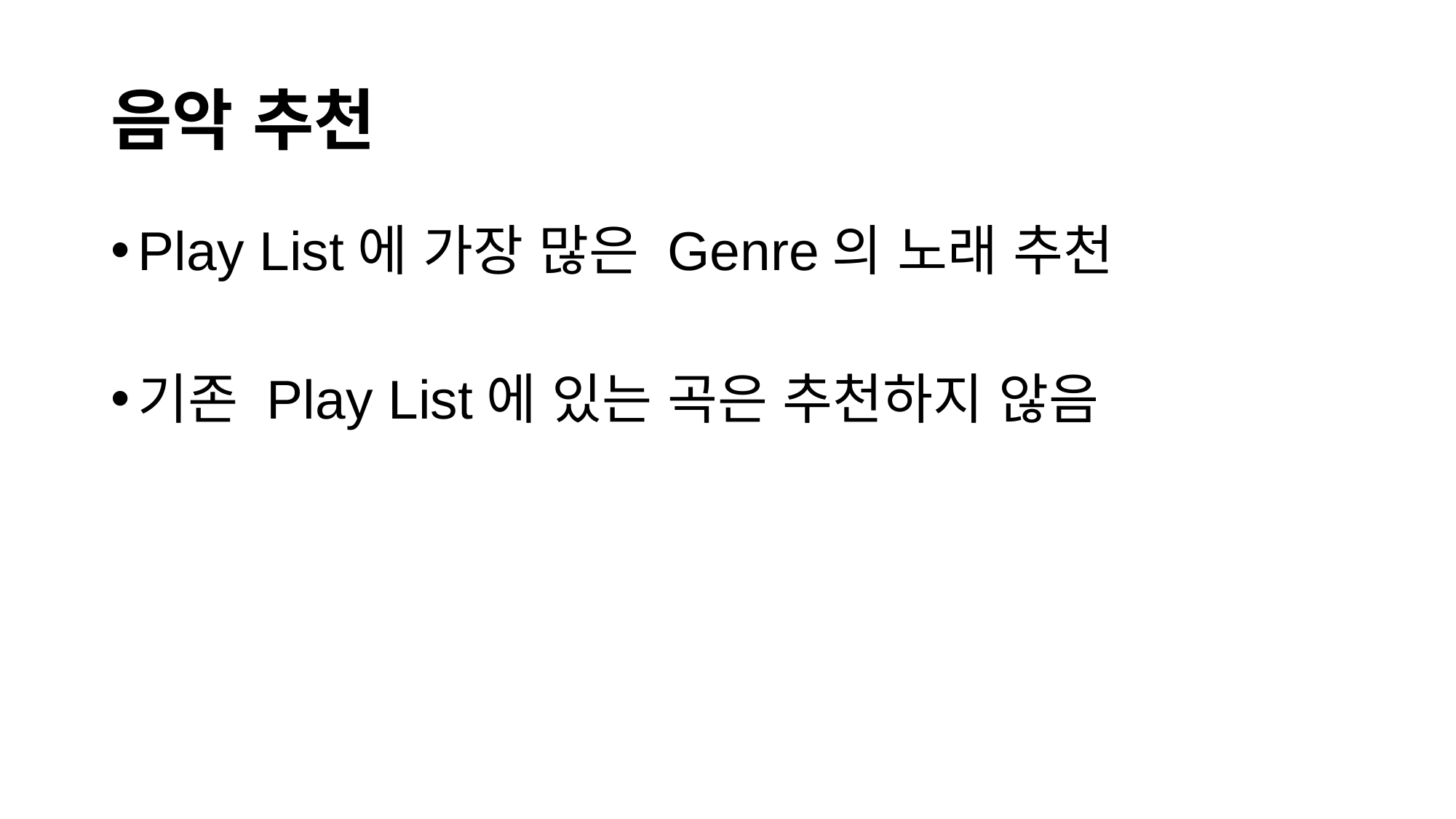

# 음악 추천
Play List에 가장 많은 Genre의 노래 추천

기존 Play List에 있는 곡은 추천하지 않음